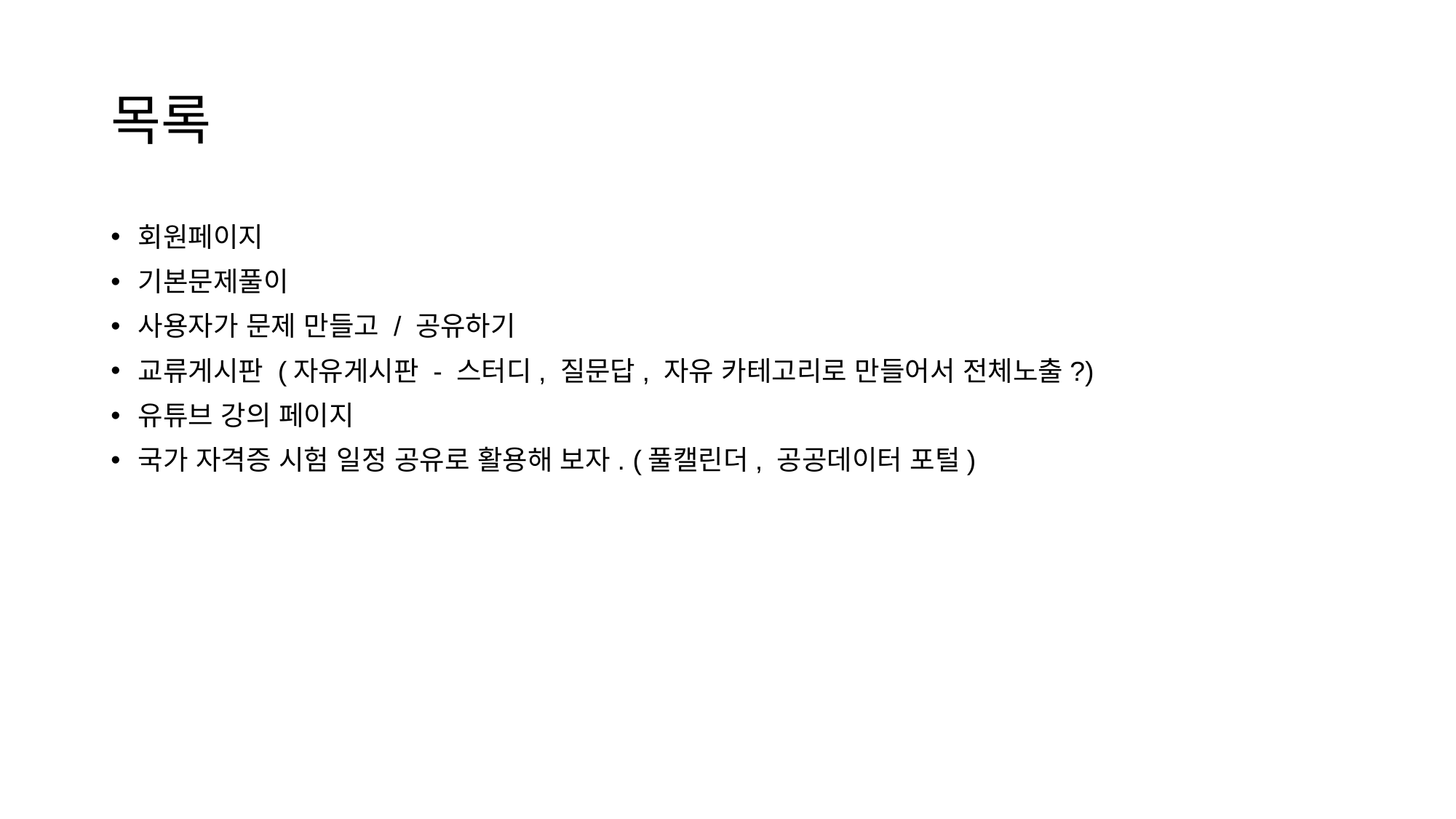

# 목록
회원페이지
기본문제풀이
사용자가 문제 만들고 / 공유하기
교류게시판 (자유게시판 - 스터디, 질문답, 자유 카테고리로 만들어서 전체노출?)
유튜브 강의 페이지
국가 자격증 시험 일정 공유로 활용해 보자. (풀캘린더, 공공데이터 포털)